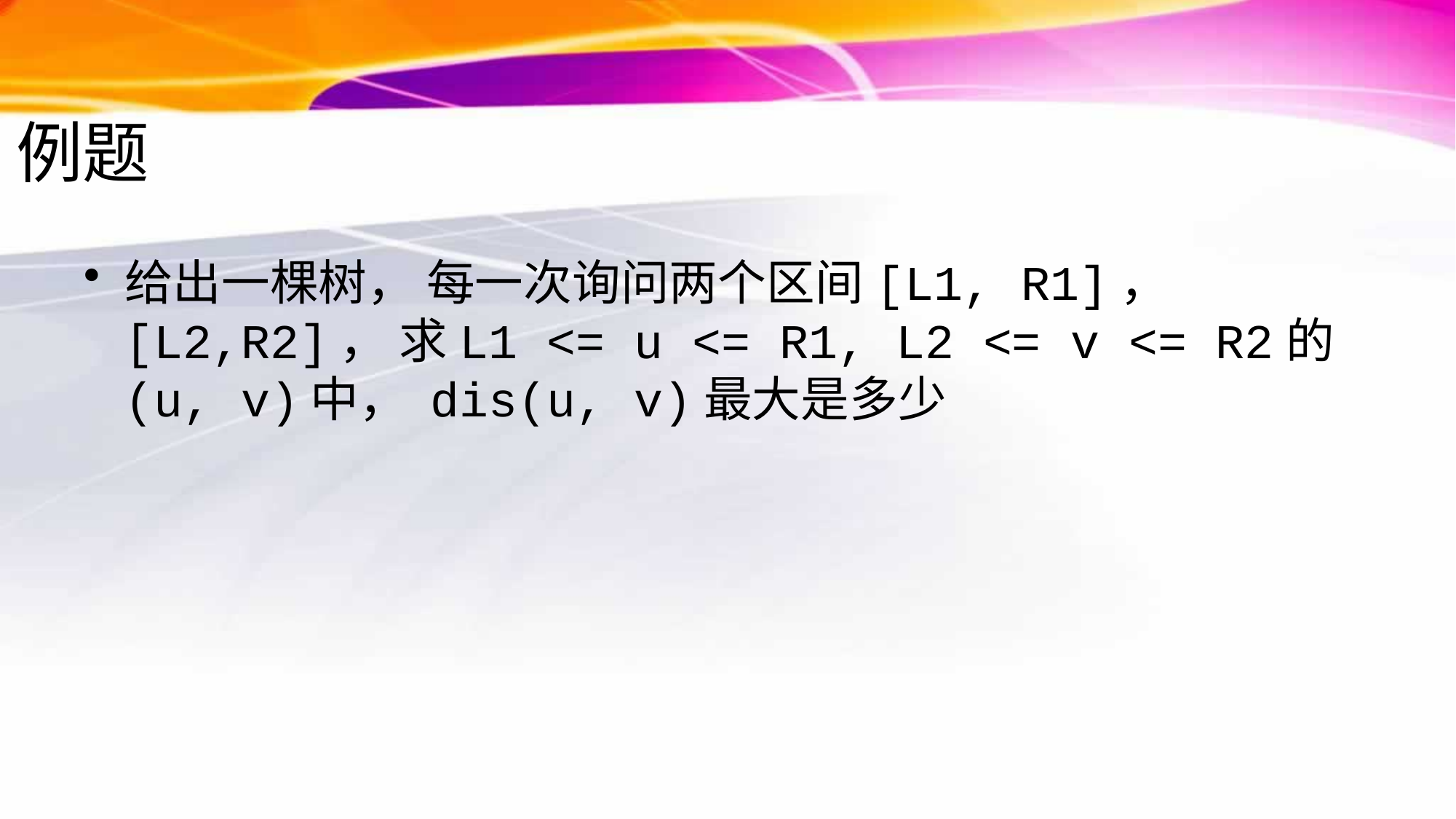

# 例题
给出一棵树， 每一次询问两个区间[L1, R1]， [L2,R2]， 求L1 <= u <= R1, L2 <= v <= R2的(u, v)中， dis(u, v)最大是多少